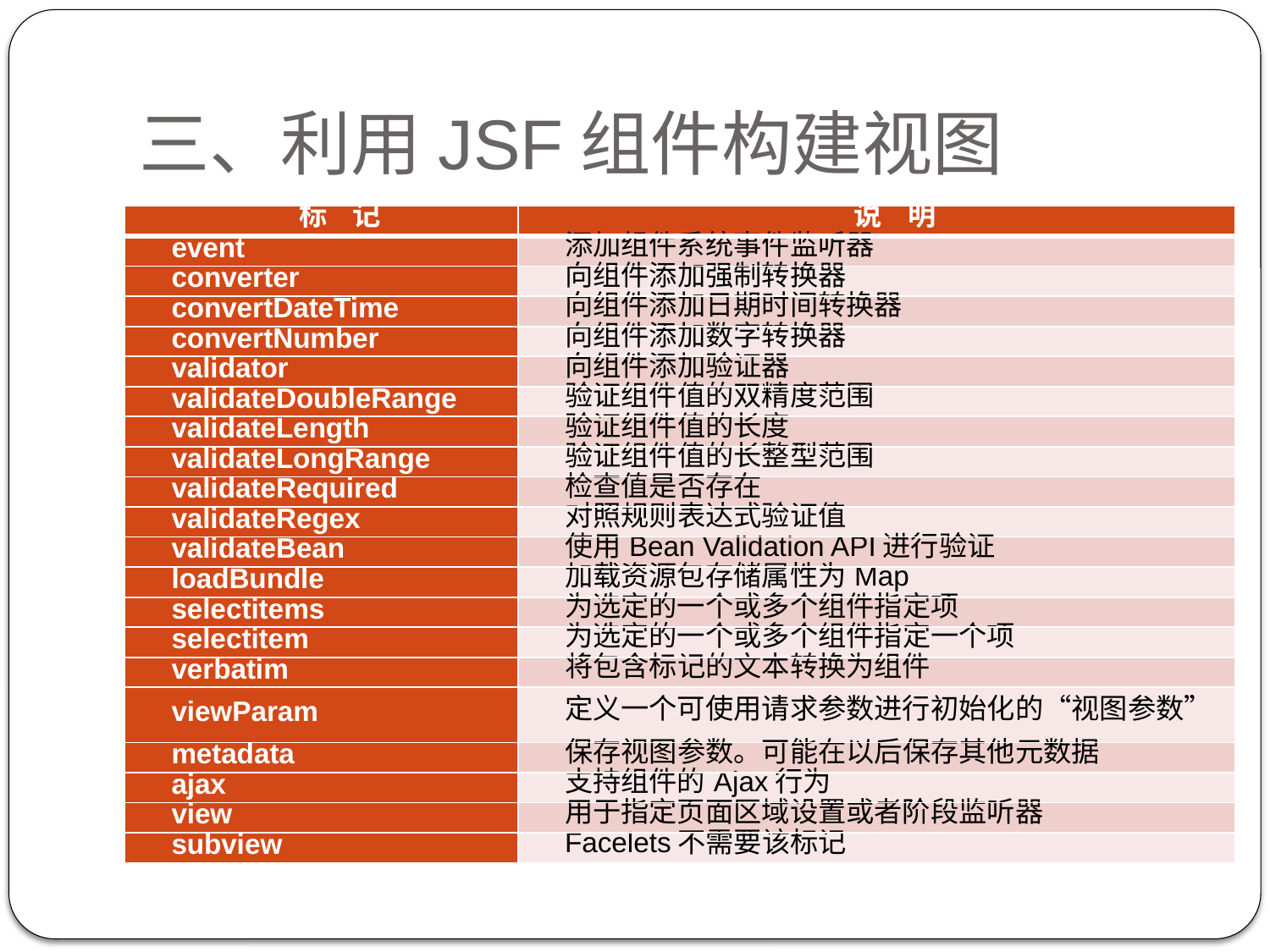

# 三、利用JSF组件构建视图
| 标 记 | 说 明 |
| --- | --- |
| event | 添加组件系统事件监听器 |
| converter | 向组件添加强制转换器 |
| convertDateTime | 向组件添加日期时间转换器 |
| convertNumber | 向组件添加数字转换器 |
| validator | 向组件添加验证器 |
| validateDoubleRange | 验证组件值的双精度范围 |
| validateLength | 验证组件值的长度 |
| validateLongRange | 验证组件值的长整型范围 |
| validateRequired | 检查值是否存在 |
| validateRegex | 对照规则表达式验证值 |
| validateBean | 使用Bean Validation API进行验证 |
| loadBundle | 加载资源包存储属性为Map |
| selectitems | 为选定的一个或多个组件指定项 |
| selectitem | 为选定的一个或多个组件指定一个项 |
| verbatim | 将包含标记的文本转换为组件 |
| viewParam | 定义一个可使用请求参数进行初始化的“视图参数” |
| metadata | 保存视图参数。可能在以后保存其他元数据 |
| ajax | 支持组件的Ajax行为 |
| view | 用于指定页面区域设置或者阶段监听器 |
| subview | Facelets不需要该标记 |